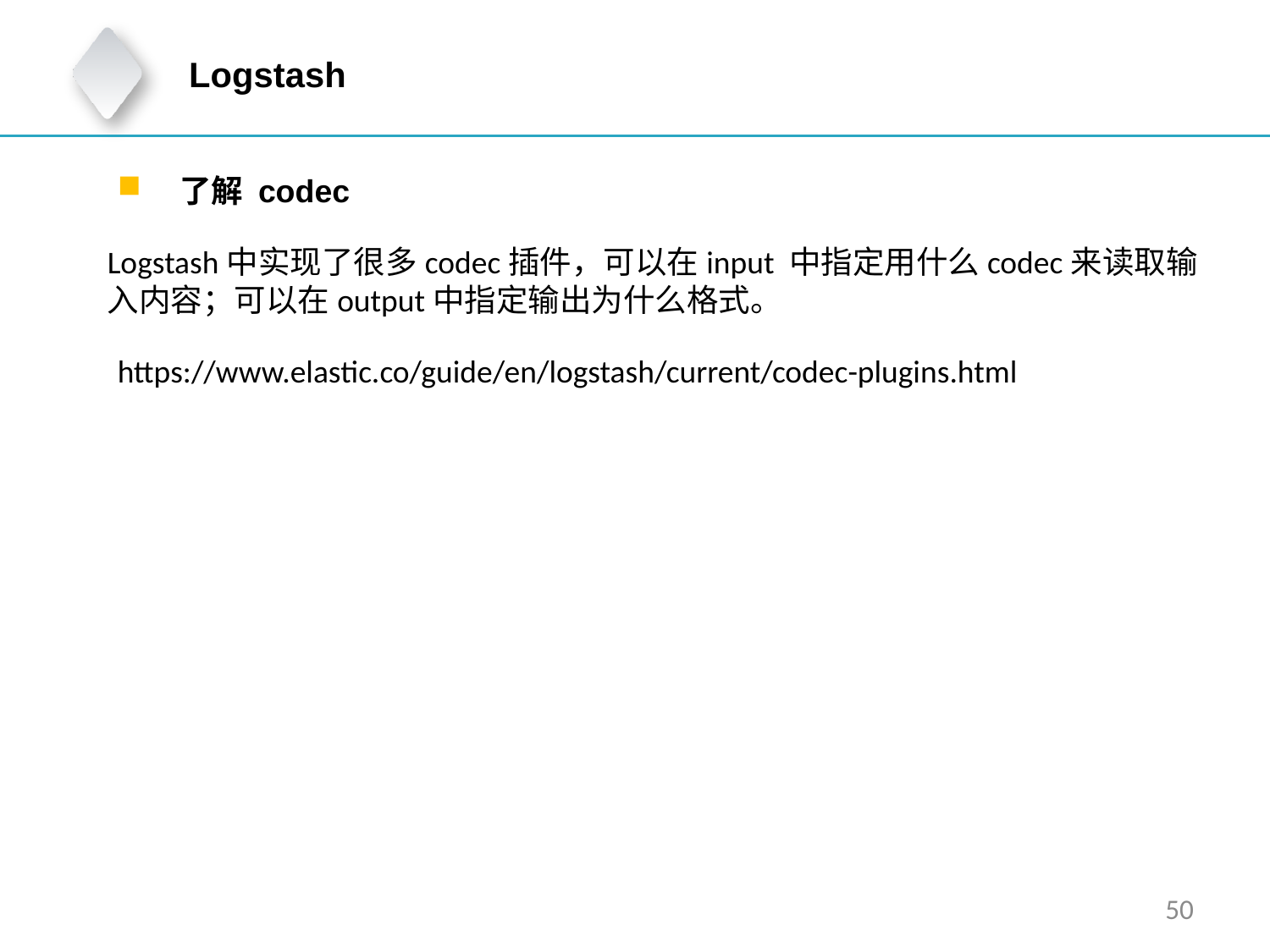

Logstash
 了解 codec
Logstash中实现了很多codec插件，可以在input 中指定用什么codec来读取输入内容；可以在output中指定输出为什么格式。
https://www.elastic.co/guide/en/logstash/current/codec-plugins.html
50